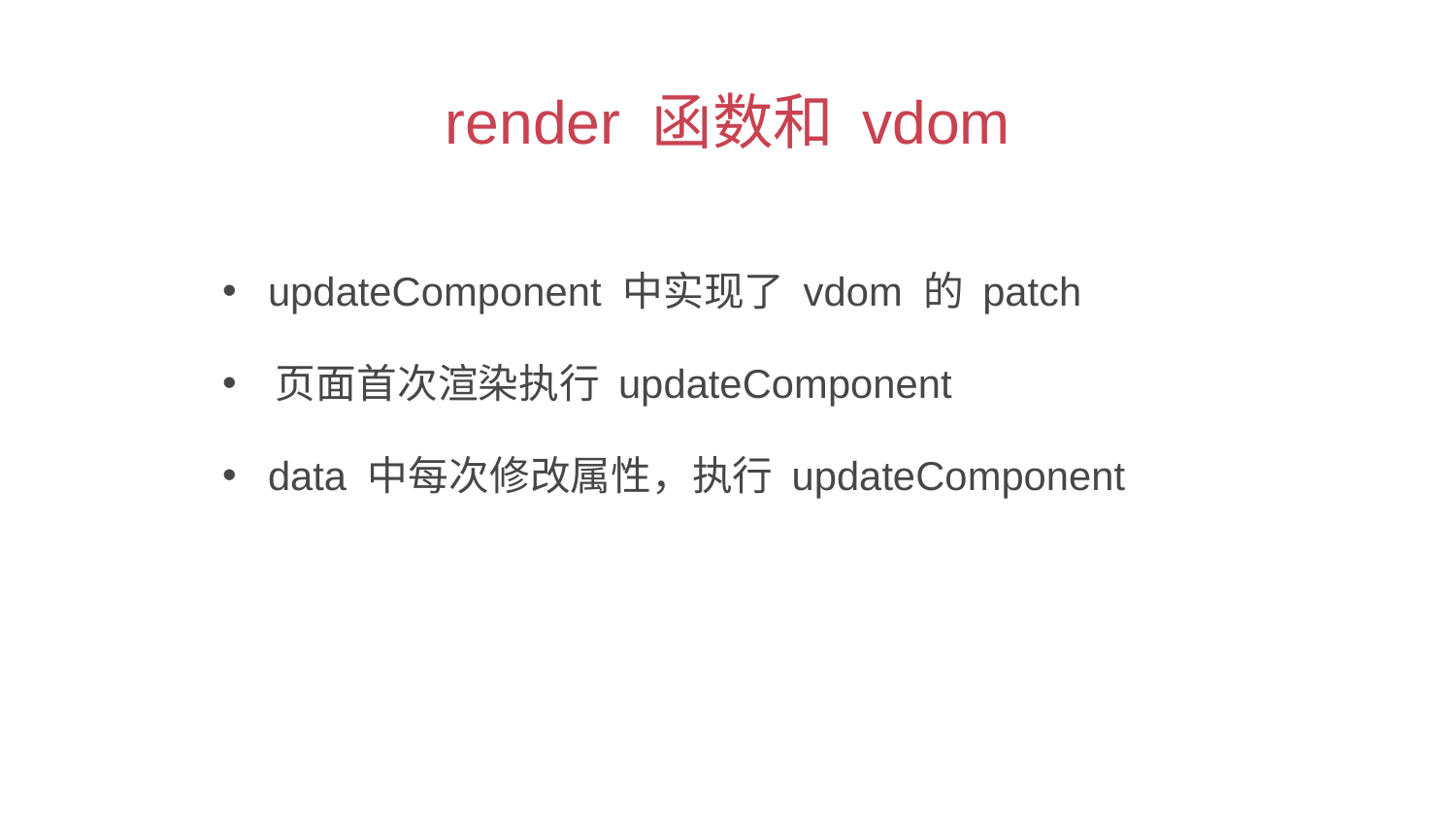

render 函数和 vdom
 updateComponent 中实现了 vdom 的 patch
 页面首次渲染执行 updateComponent
 data 中每次修改属性，执行 updateComponent